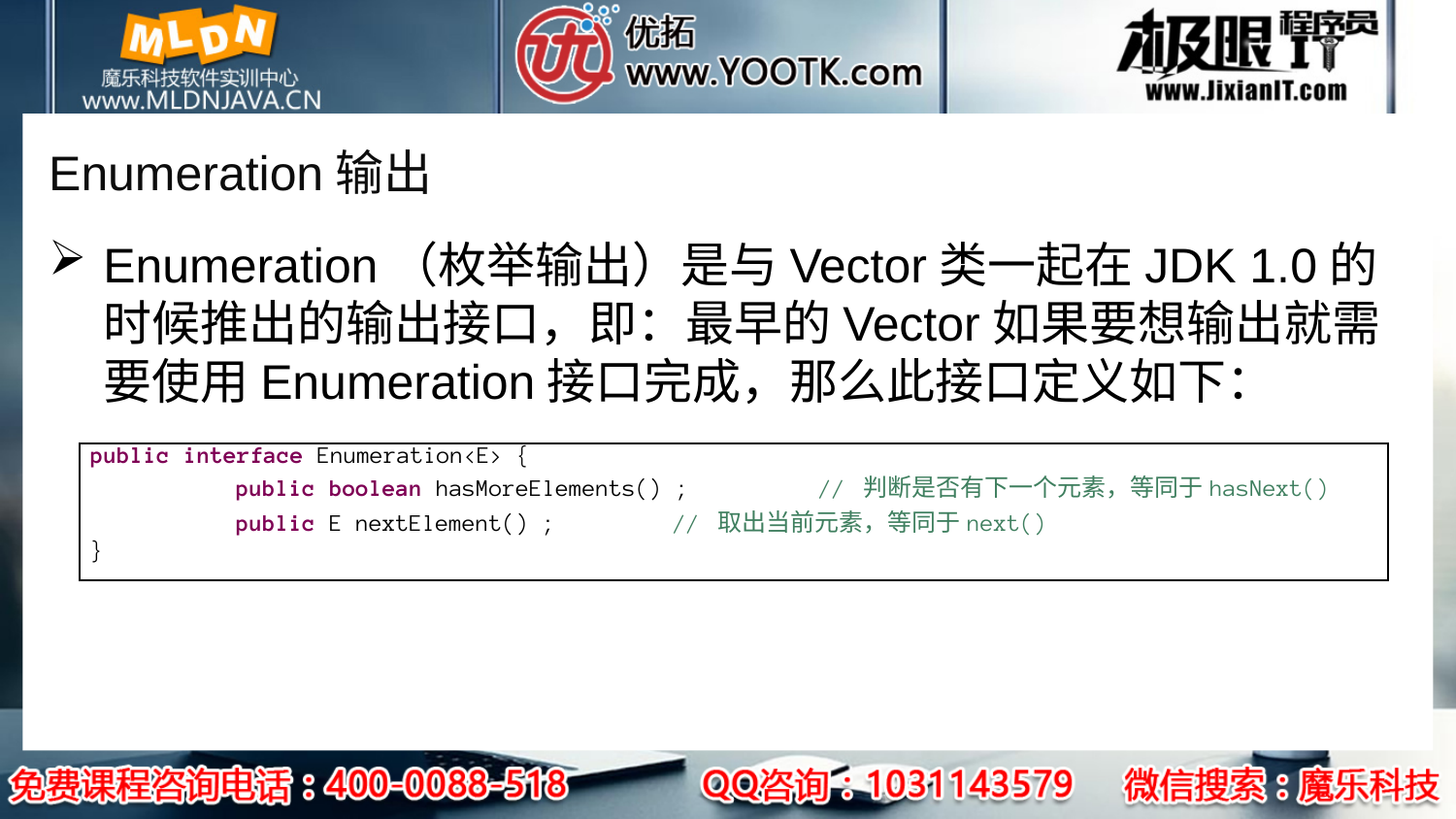

# Enumeration输出
Enumeration（枚举输出）是与Vector类一起在JDK 1.0的时候推出的输出接口，即：最早的Vector如果要想输出就需要使用Enumeration接口完成，那么此接口定义如下：
| public interface Enumeration<E> { public boolean hasMoreElements() ; // 判断是否有下一个元素，等同于hasNext() public E nextElement() ; // 取出当前元素，等同于next() } |
| --- |